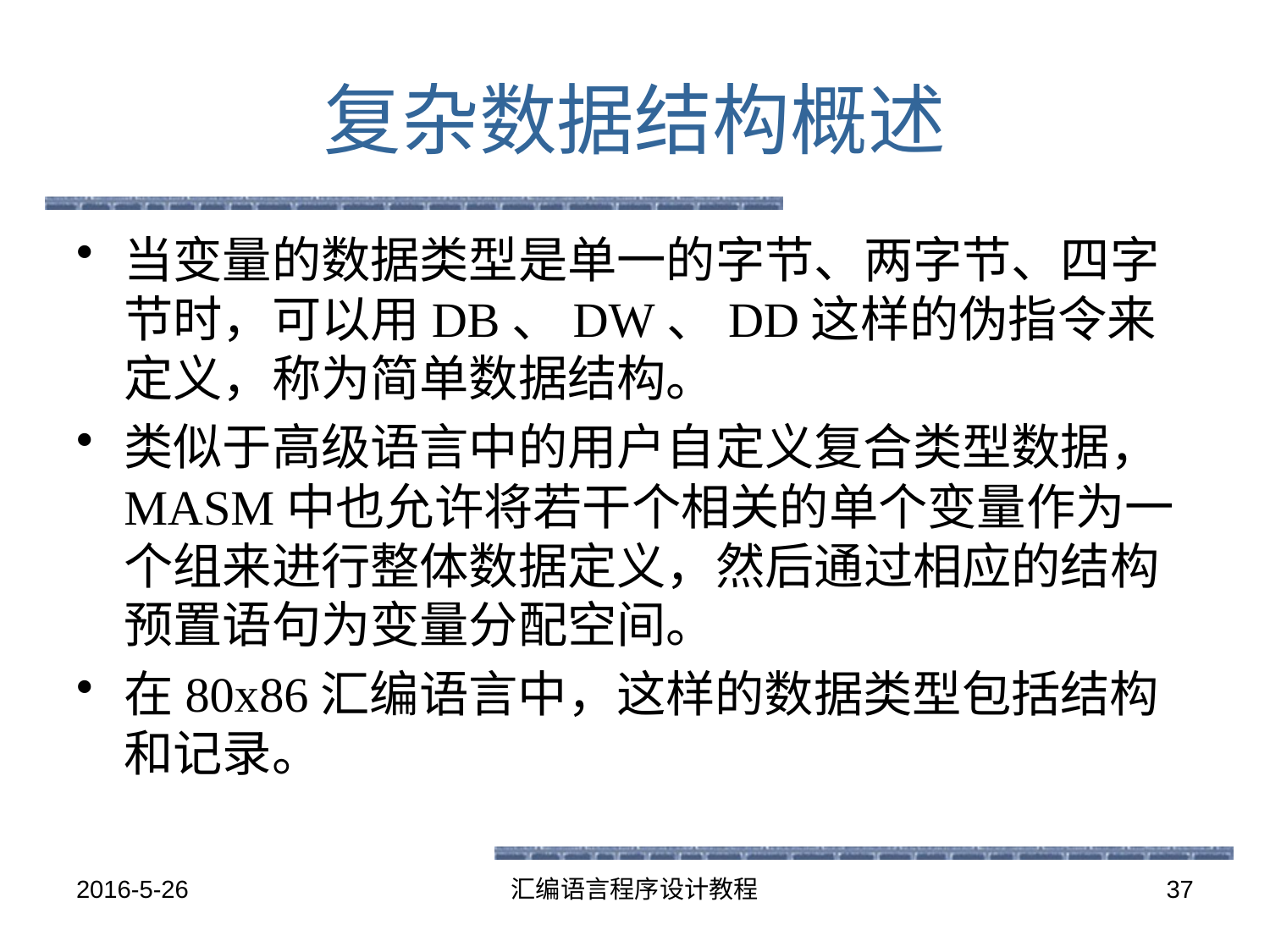

# 复杂数据结构概述
当变量的数据类型是单一的字节、两字节、四字节时，可以用DB、DW、DD这样的伪指令来定义，称为简单数据结构。
类似于高级语言中的用户自定义复合类型数据，MASM中也允许将若干个相关的单个变量作为一个组来进行整体数据定义，然后通过相应的结构预置语句为变量分配空间。
在80x86汇编语言中，这样的数据类型包括结构和记录。
2016-5-26
汇编语言程序设计教程
37